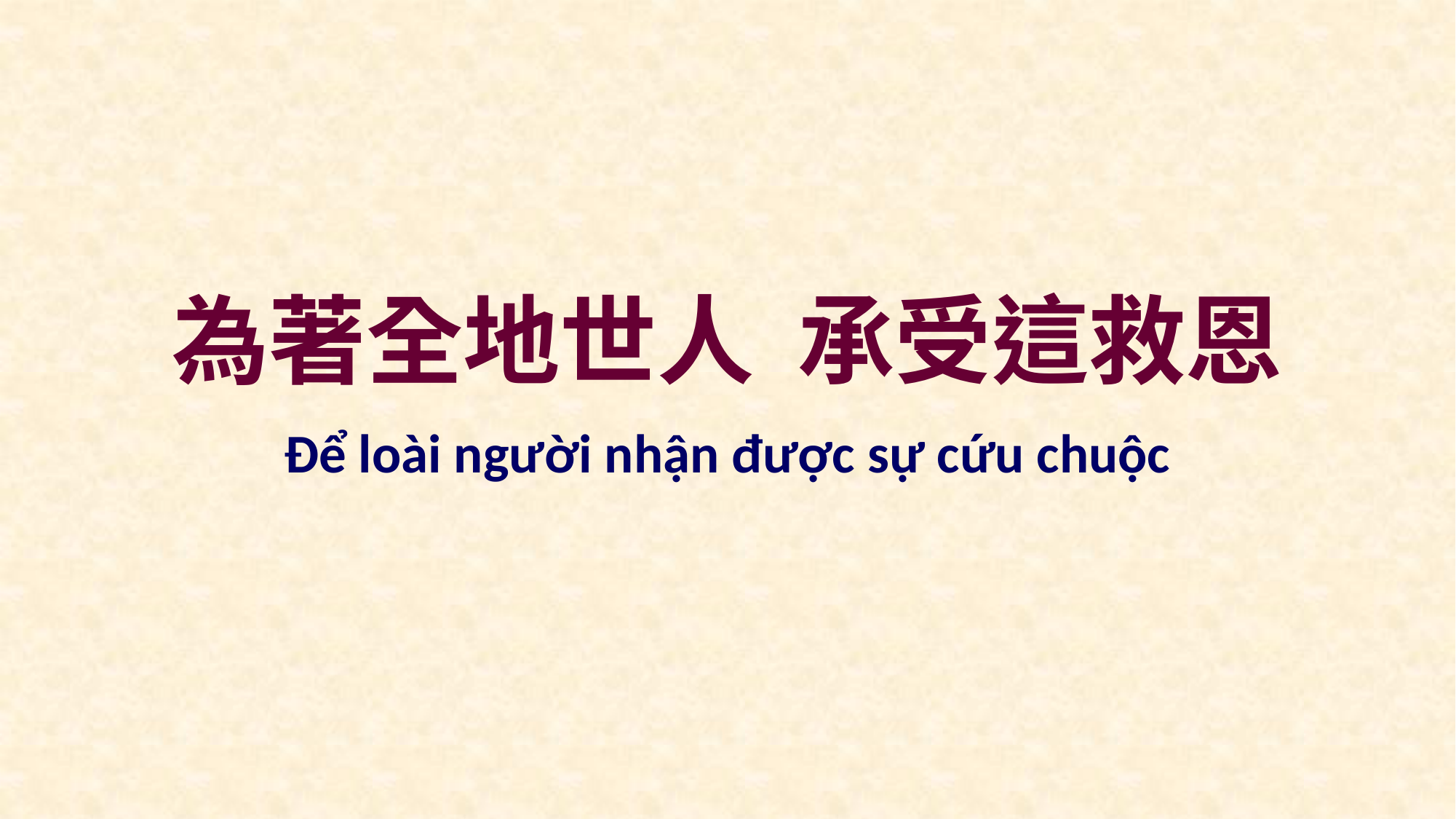

為著全地世人  承受這救恩
Để loài người nhận được sự cứu chuộc